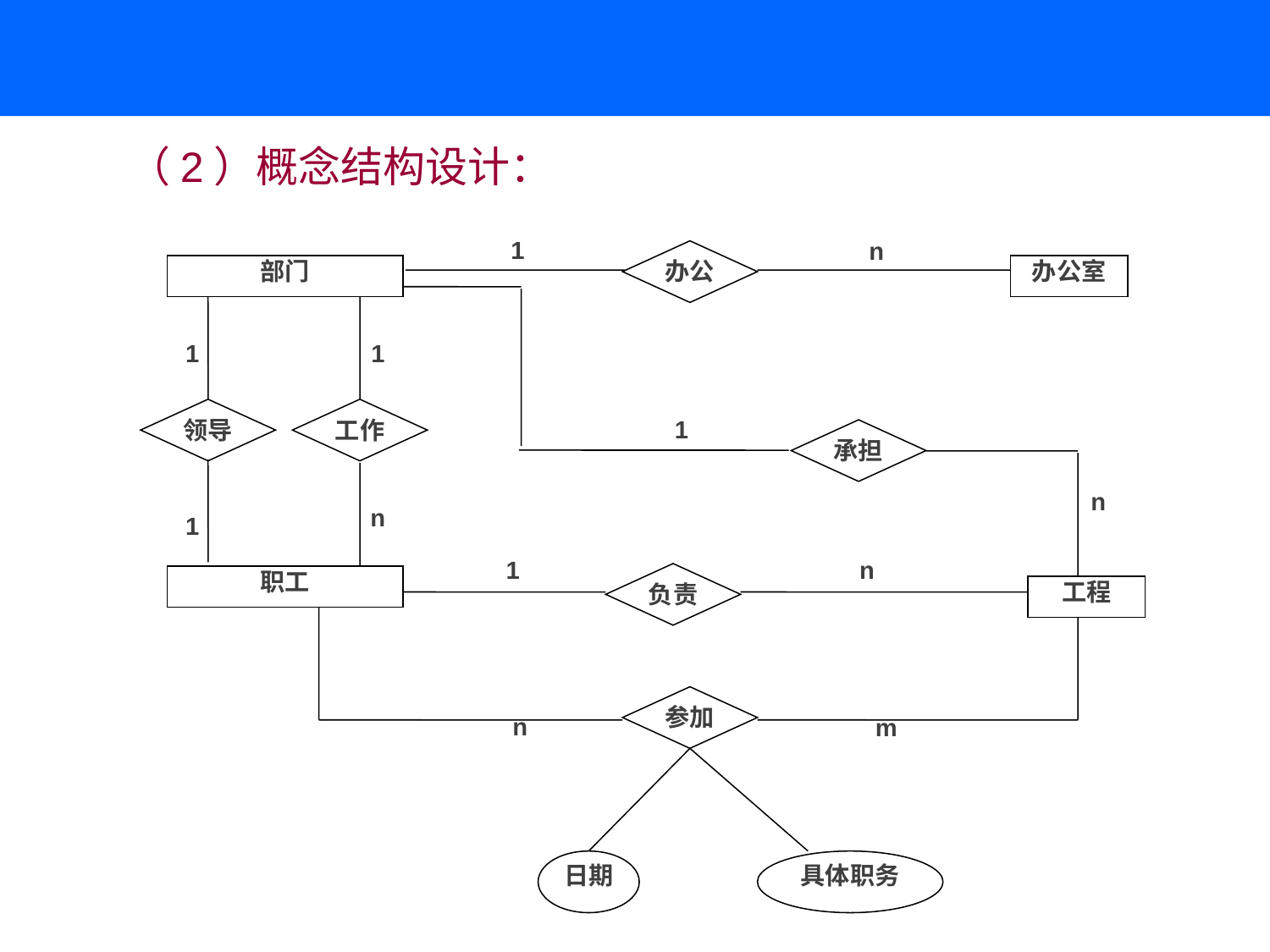

（2）概念结构设计：

1
n
办公
部门
办公室

1
1
领导
工作
1
承担

n
n
1
1
n
负责
职工
工程

参加
n
m

日期
具体职务